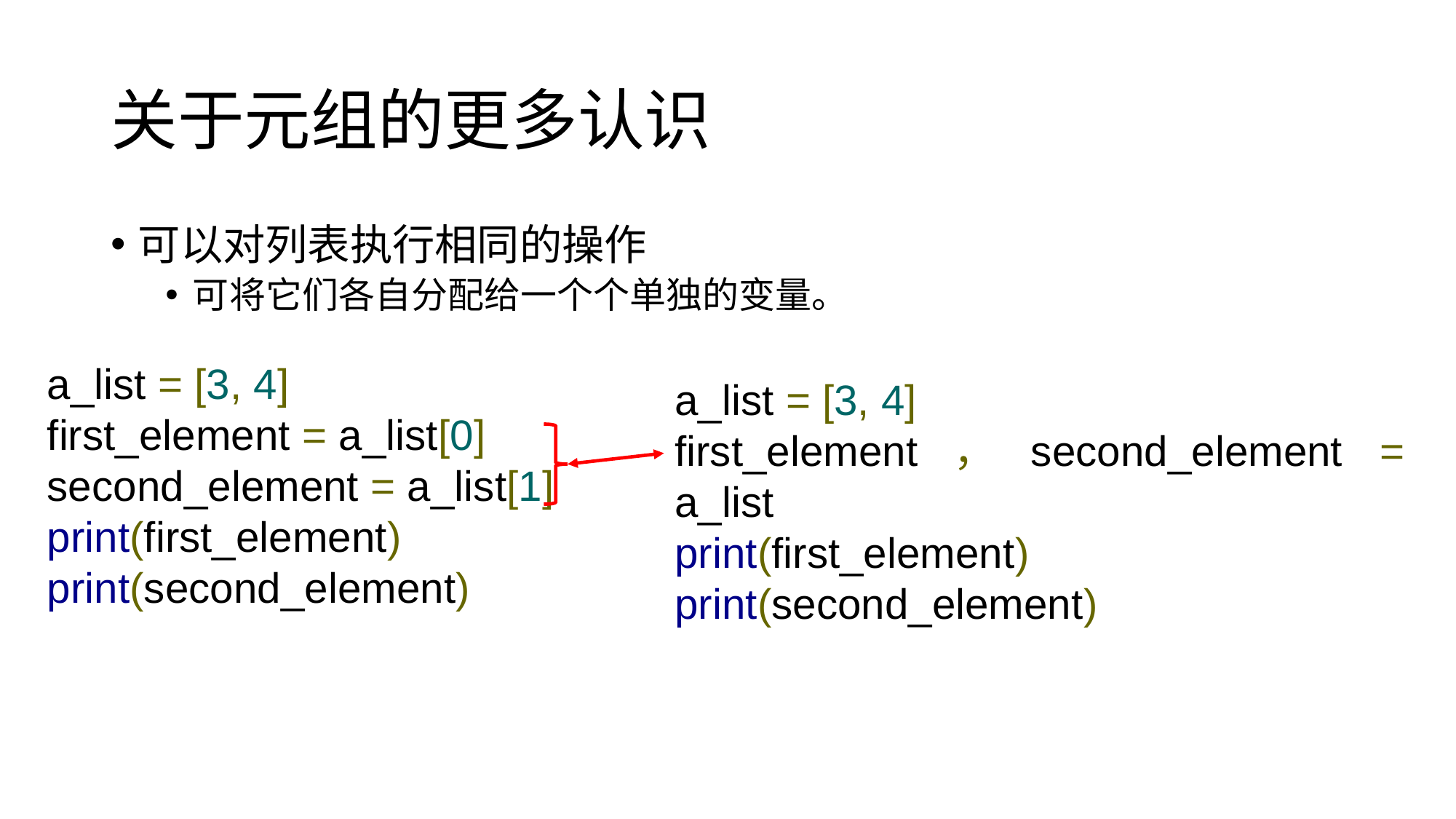

# 关于元组的更多认识
可以对列表执行相同的操作
可将它们各自分配给一个个单独的变量。
a_list = [3, 4]
first_element = a_list[0]
second_element = a_list[1]
print(first_element)
print(second_element)
a_list = [3, 4]
first_element，second_element = a_list
print(first_element)
print(second_element)